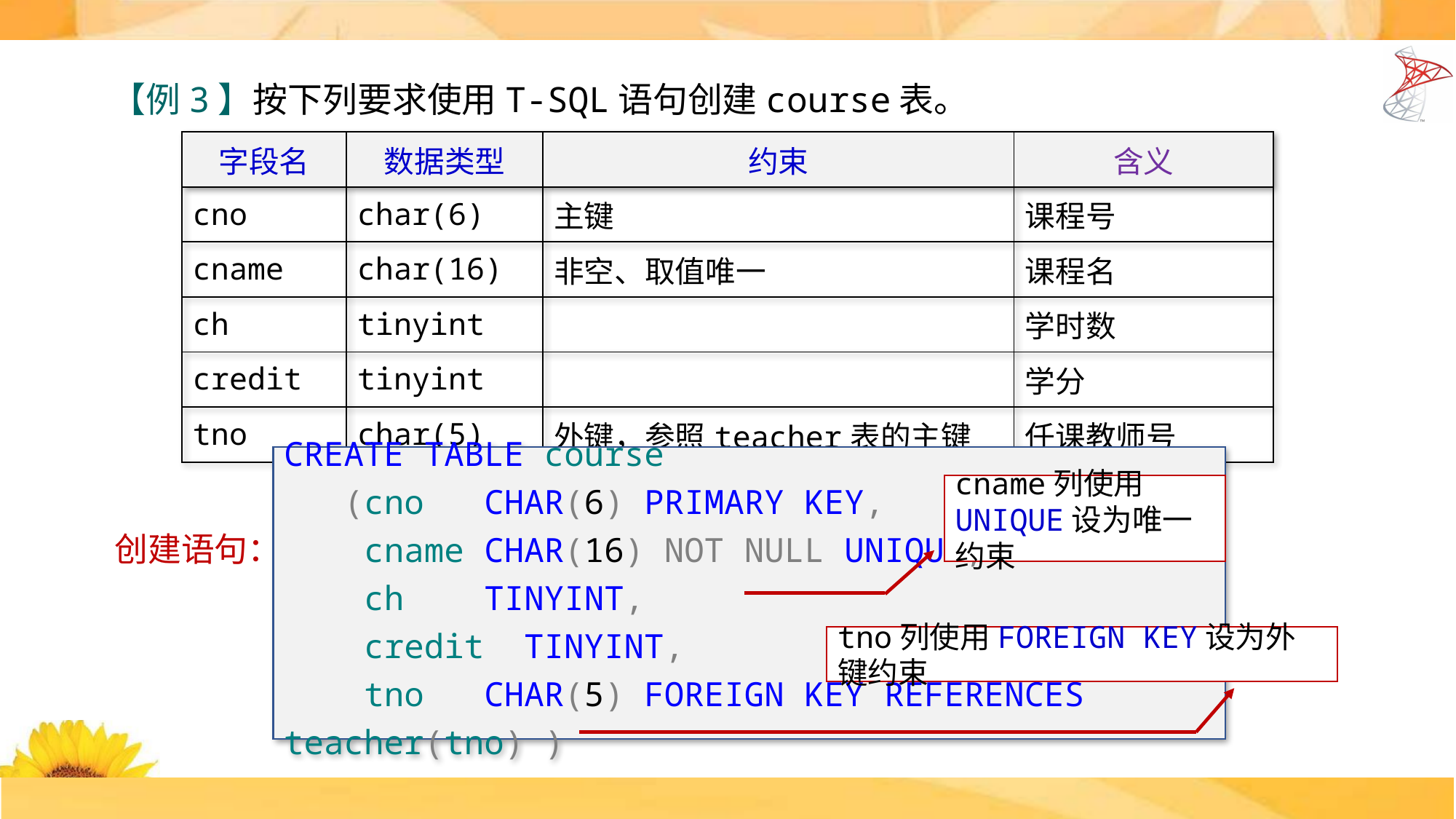

【例3】按下列要求使用T-SQL语句创建course表。

| 字段名 | 数据类型 | 约束 | 含义 |
| --- | --- | --- | --- |
| cno | char(6) | 主键 | 课程号 |
| cname | char(16) | 非空、取值唯一 | 课程名 |
| ch | tinyint |  | 学时数 |
| credit | tinyint |  | 学分 |
| tno | char(5) | 外键，参照teacher表的主键 | 任课教师号 |
CREATE TABLE course
   (cno   CHAR(6) PRIMARY KEY,
    cname CHAR(16) NOT NULL UNIQUE,
    ch    TINYINT,
    credit  TINYINT,
    tno   CHAR(5) FOREIGN KEY REFERENCES teacher(tno) )
cname列使用UNIQUE设为唯一约束
创建语句：

tno列使用FOREIGN KEY设为外键约束